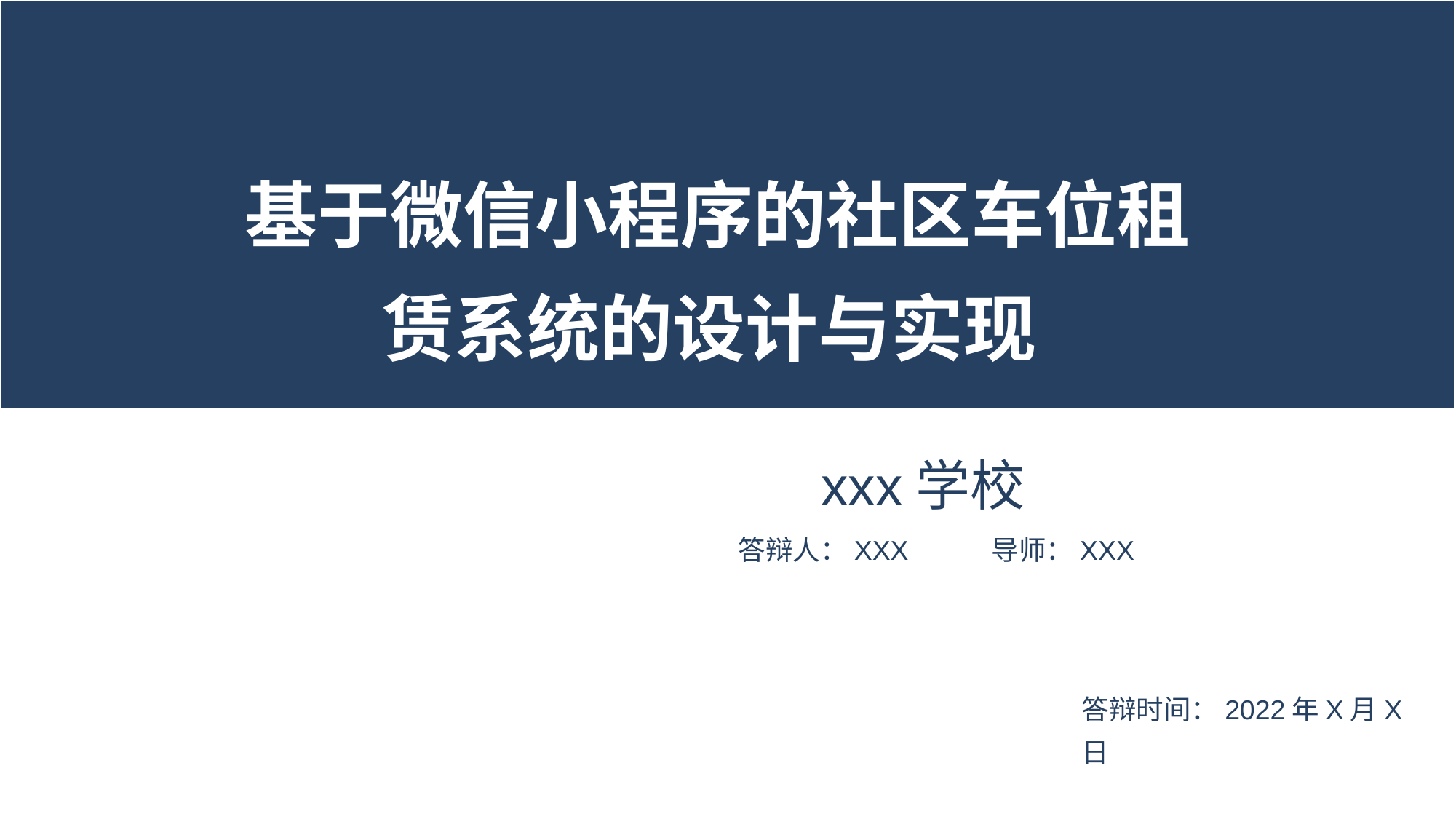

# 基于微信小程序的社区车位租赁系统的设计与实现
xxx学校
答辩人：XXX          导师：XXX
答辩时间：2022年X月X日